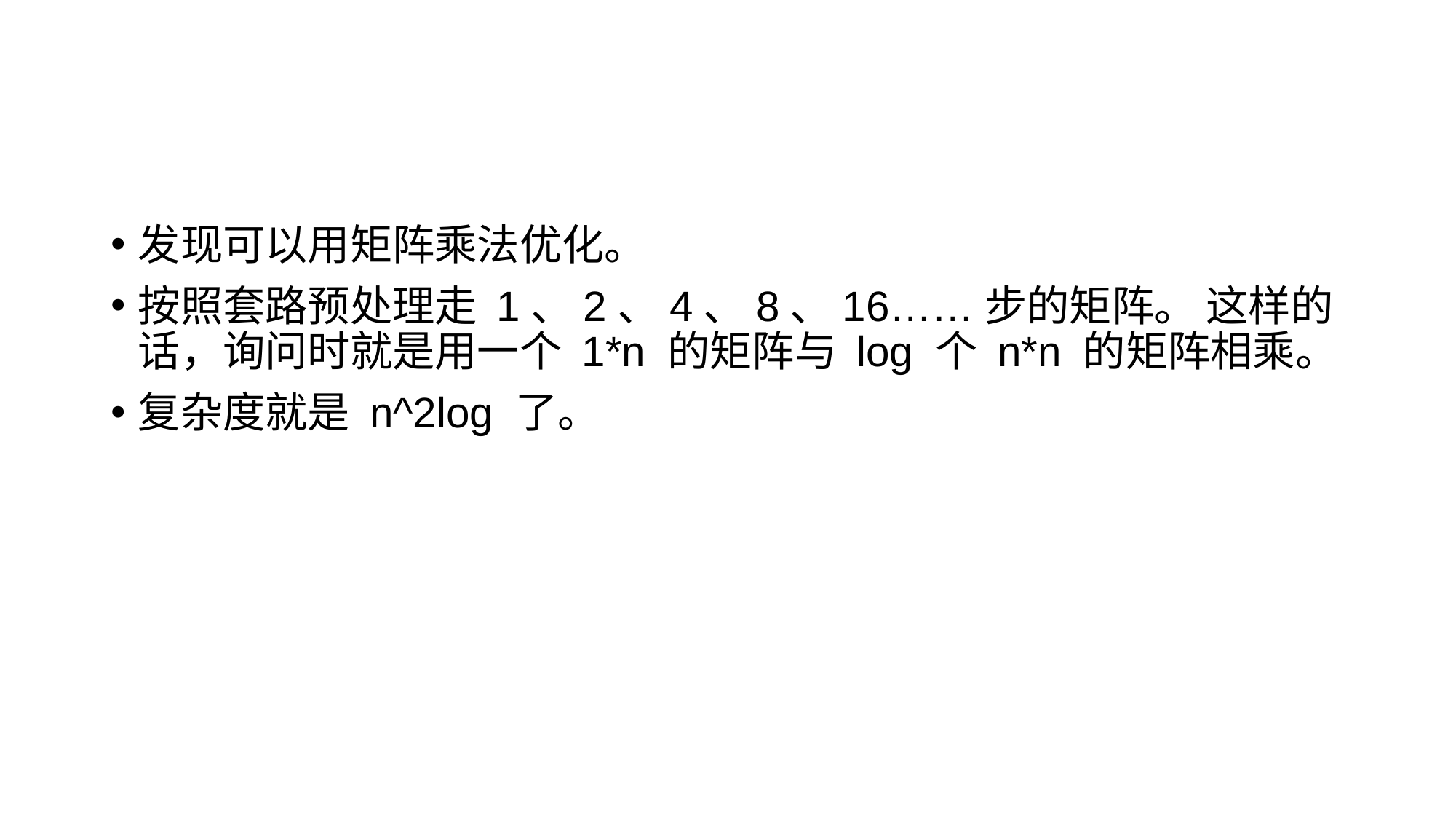

#
发现可以用矩阵乘法优化。
按照套路预处理走 1、2、4、8、16……步的矩阵。 这样的话，询问时就是用一个 1*n 的矩阵与 log 个 n*n 的矩阵相乘。
复杂度就是 n^2log 了。